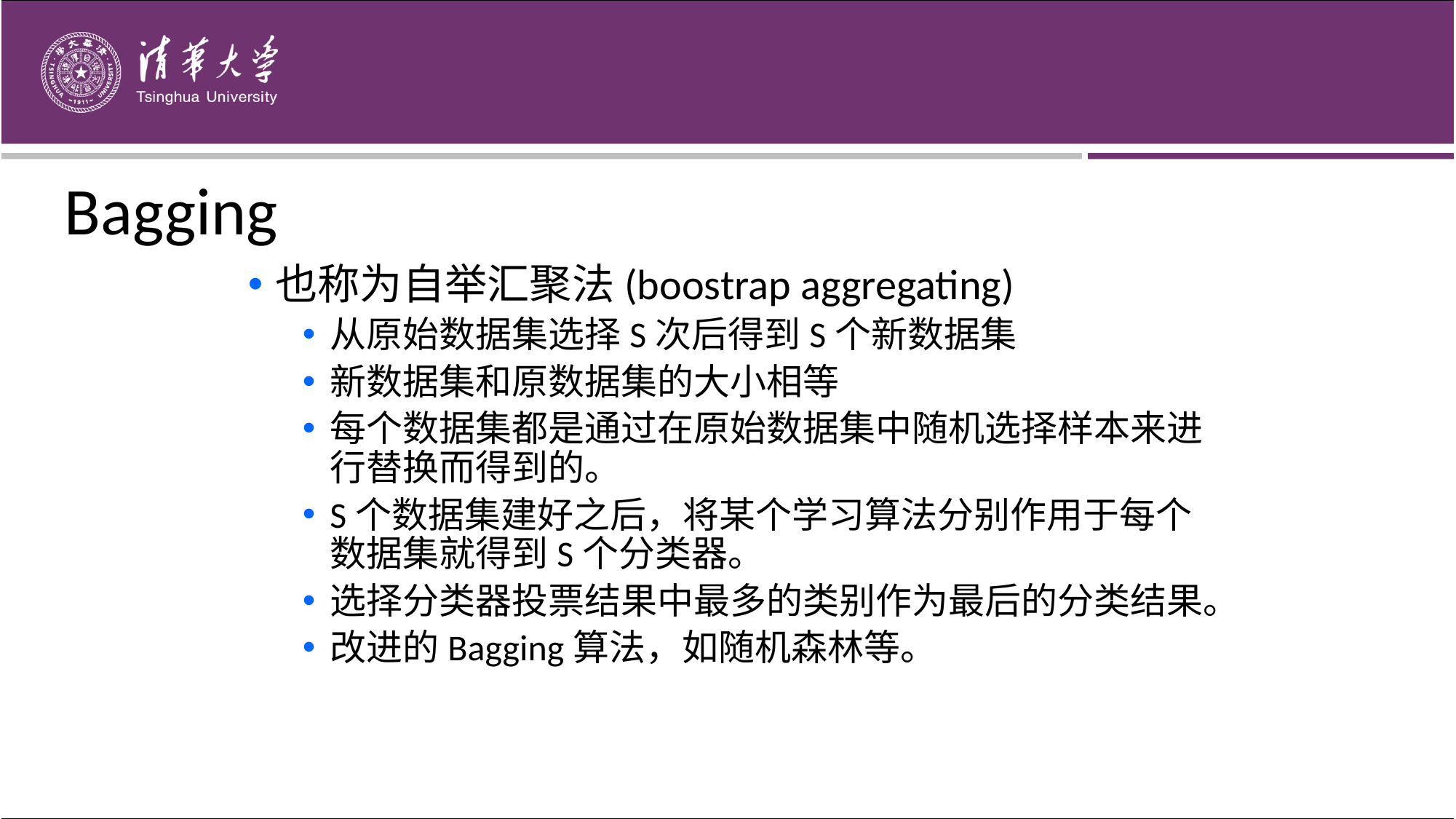

Bagging
也称为自举汇聚法(boostrap aggregating)
从原始数据集选择S次后得到S个新数据集
新数据集和原数据集的大小相等
每个数据集都是通过在原始数据集中随机选择样本来进行替换而得到的。
S个数据集建好之后，将某个学习算法分别作用于每个数据集就得到S个分类器。
选择分类器投票结果中最多的类别作为最后的分类结果。
改进的Bagging算法，如随机森林等。